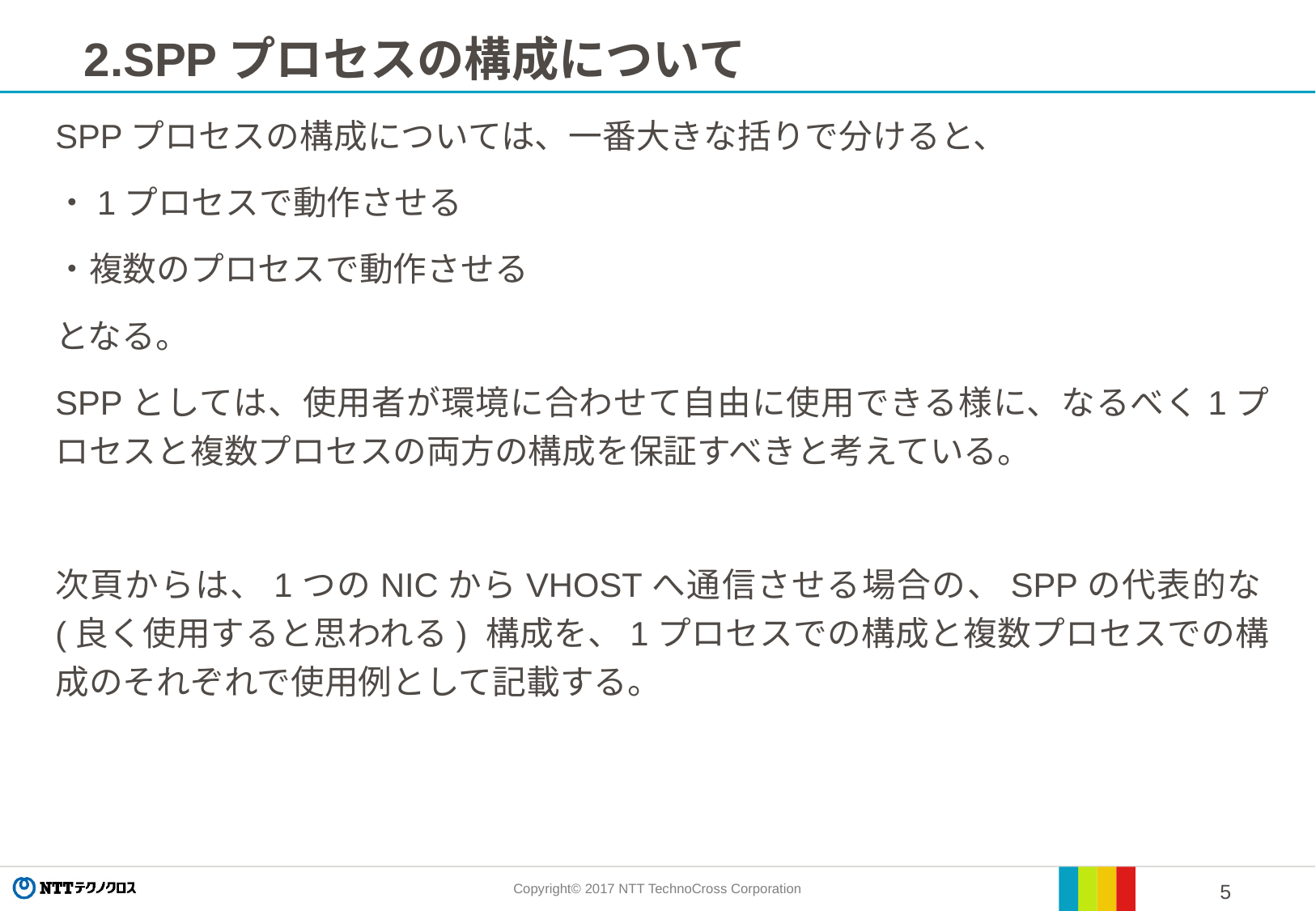

# 2.SPPプロセスの構成について
SPPプロセスの構成については、一番大きな括りで分けると、
・1プロセスで動作させる
・複数のプロセスで動作させる
となる。
SPPとしては、使用者が環境に合わせて自由に使用できる様に、なるべく1プロセスと複数プロセスの両方の構成を保証すべきと考えている。

次頁からは、1つのNICからVHOSTへ通信させる場合の、SPPの代表的な(良く使用すると思われる) 構成を、1プロセスでの構成と複数プロセスでの構成のそれぞれで使用例として記載する。